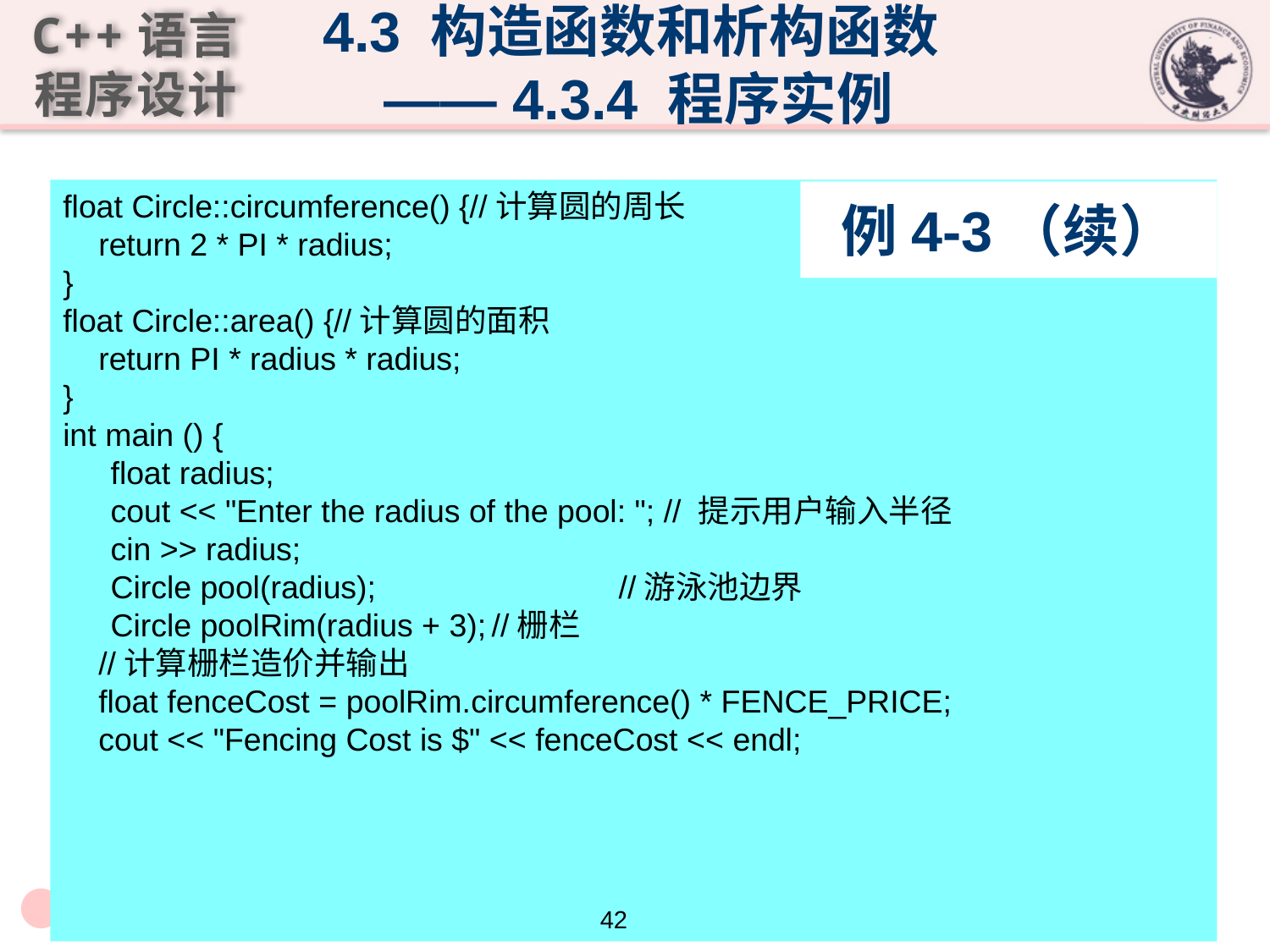

4.3 构造函数和析构函数
 —— 4.3.4 程序实例
float Circle::circumference() {//计算圆的周长
    return 2 * PI * radius;
}
float Circle::area() {//计算圆的面积
    return PI * radius * radius;
}
int main () {
	float radius;
	cout << "Enter the radius of the pool: "; // 提示用户输入半径
	cin >> radius;
	Circle pool(radius);		//游泳池边界
	Circle poolRim(radius + 3);	//栅栏
    //计算栅栏造价并输出
    float fenceCost = poolRim.circumference() * FENCE_PRICE;
    cout << "Fencing Cost is $" << fenceCost << endl;

# 例4-3（续）
42